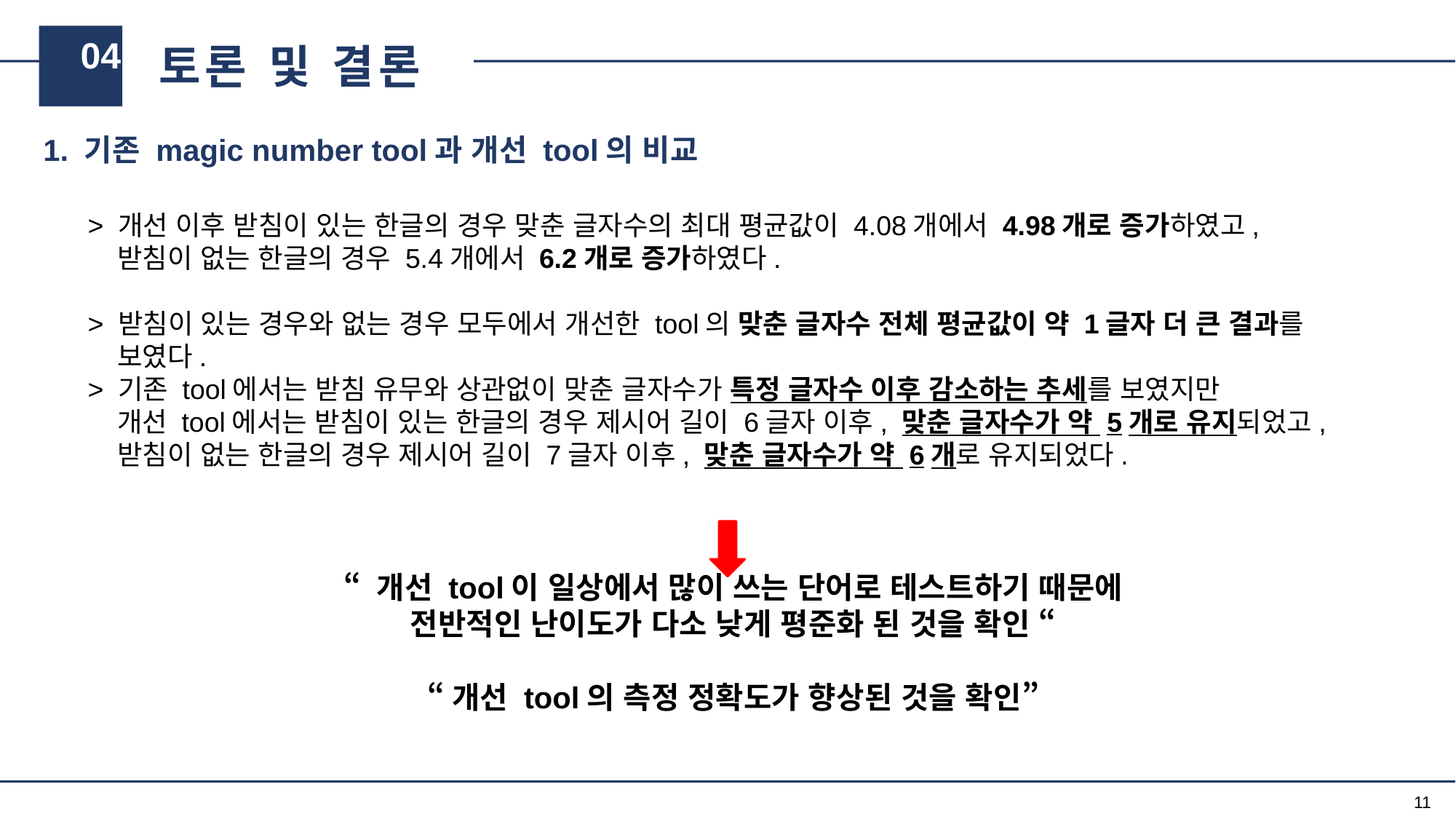

04
 토론 및 결론

1. 기존 magic number tool과 개선 tool의 비교
> 개선 이후 받침이 있는 한글의 경우 맞춘 글자수의 최대 평균값이 4.08개에서 4.98개로 증가하였고,
   받침이 없는 한글의 경우 5.4개에서 6.2개로 증가하였다.

> 받침이 있는 경우와 없는 경우 모두에서 개선한 tool의 맞춘 글자수 전체 평균값이 약 1글자 더 큰 결과를
   보였다.
> 기존 tool에서는 받침 유무와 상관없이 맞춘 글자수가 특정 글자수 이후 감소하는 추세를 보였지만
   개선 tool에서는 받침이 있는 한글의 경우 제시어 길이 6글자 이후, 맞춘 글자수가 약 5개로 유지되었고,
   받침이 없는 한글의 경우 제시어 길이 7글자 이후, 맞춘 글자수가 약 6개로 유지되었다.

“ 개선 tool이 일상에서 많이 쓰는 단어로 테스트하기 때문에
전반적인 난이도가 다소 낮게 평준화 된 것을 확인 “

“개선 tool의 측정 정확도가 향상된 것을 확인”

11